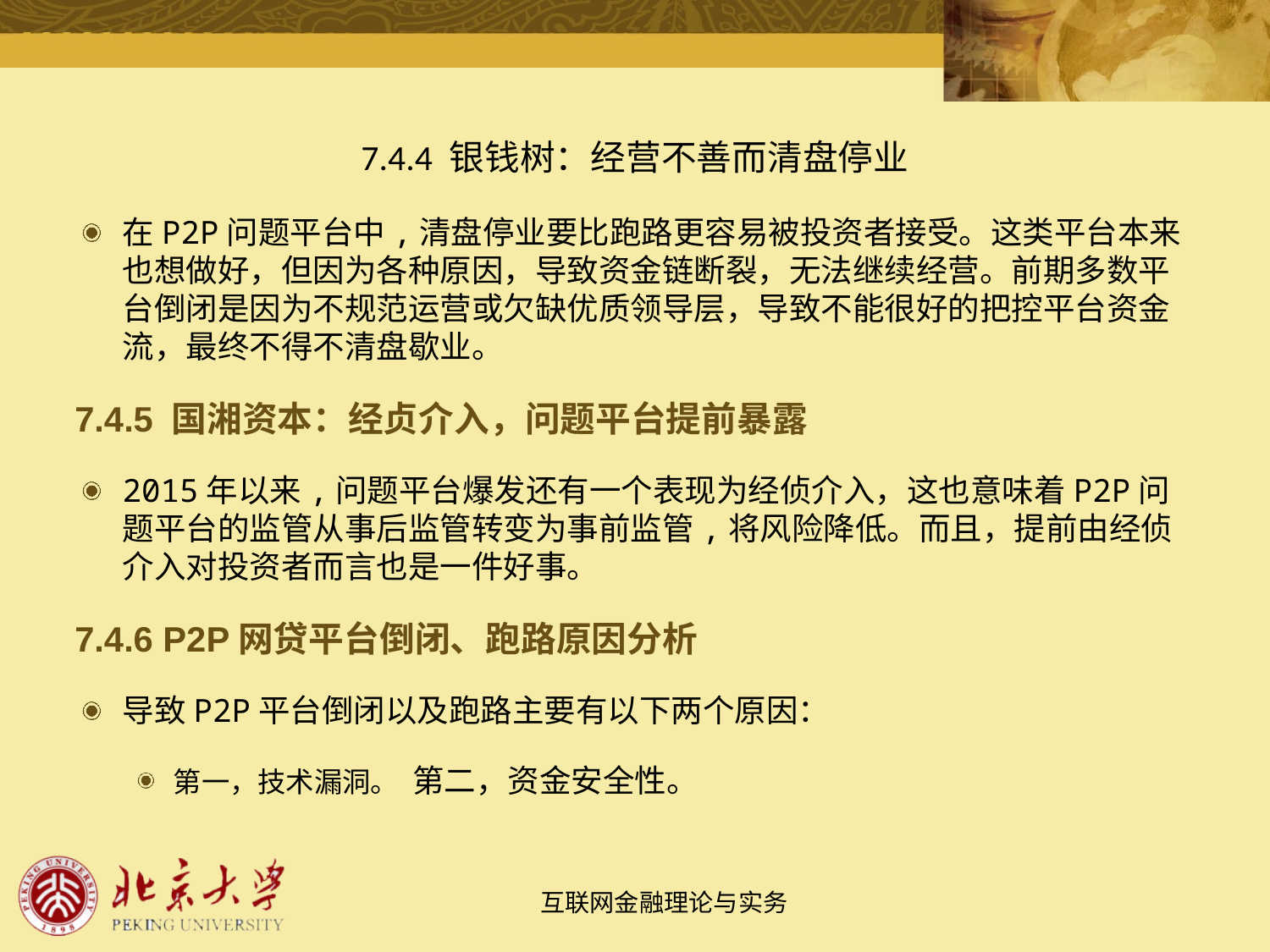

# 7.4.4 银钱树：经营不善而清盘停业
在P2P问题平台中,清盘停业要比跑路更容易被投资者接受。这类平台本来也想做好，但因为各种原因，导致资金链断裂，无法继续经营。前期多数平台倒闭是因为不规范运营或欠缺优质领导层，导致不能很好的把控平台资金流，最终不得不清盘歇业。
7.4.5 国湘资本：经贞介入，问题平台提前暴露
2015年以来,问题平台爆发还有一个表现为经侦介入，这也意味着P2P问题平台的监管从事后监管转变为事前监管,将风险降低。而且，提前由经侦介入对投资者而言也是一件好事。
7.4.6 P2P网贷平台倒闭、跑路原因分析
导致P2P平台倒闭以及跑路主要有以下两个原因：
第一，技术漏洞。  第二，资金安全性。